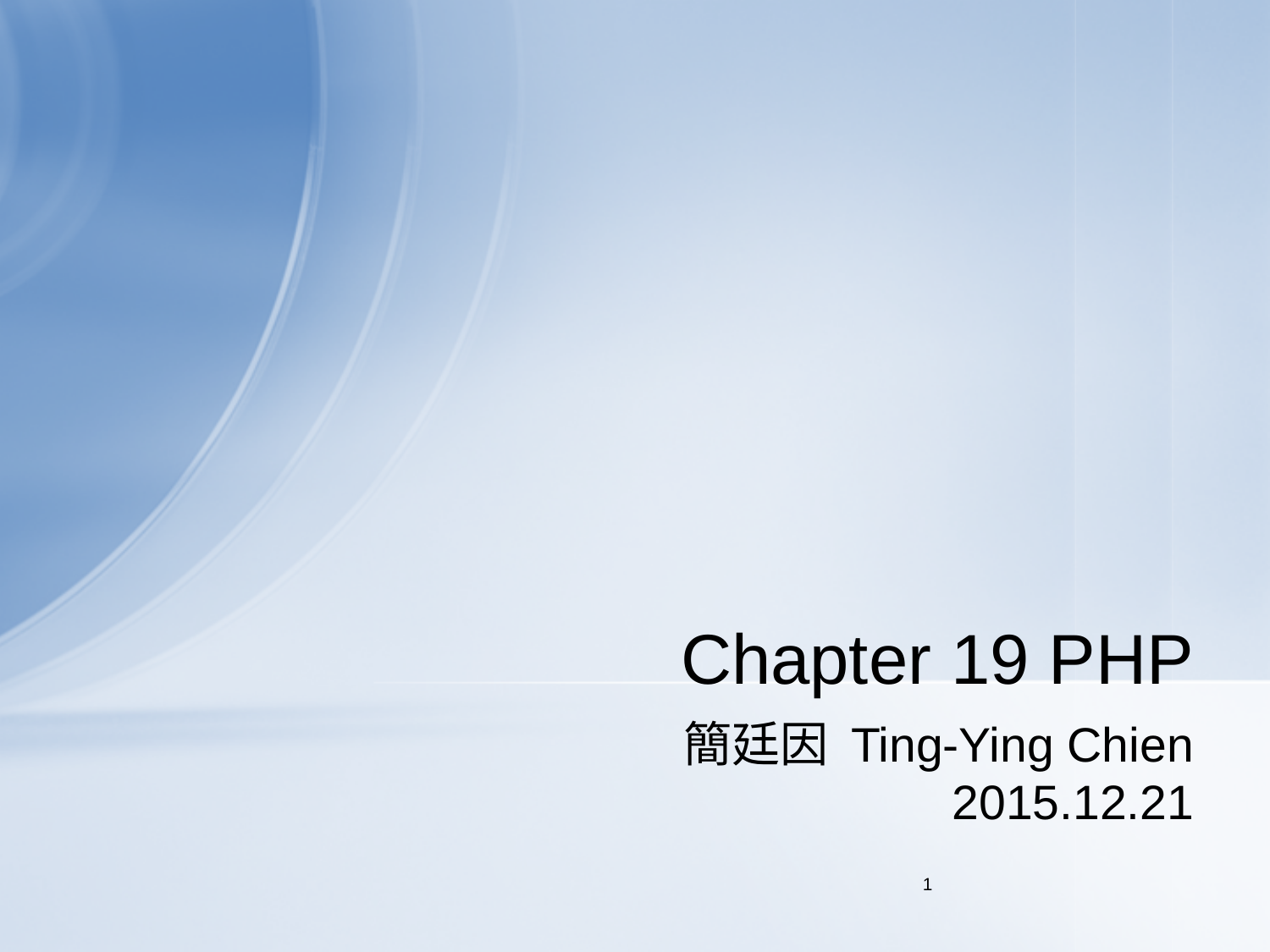

# Chapter 19 PHP
簡廷因 Ting-Ying Chien
2015.12.21

1